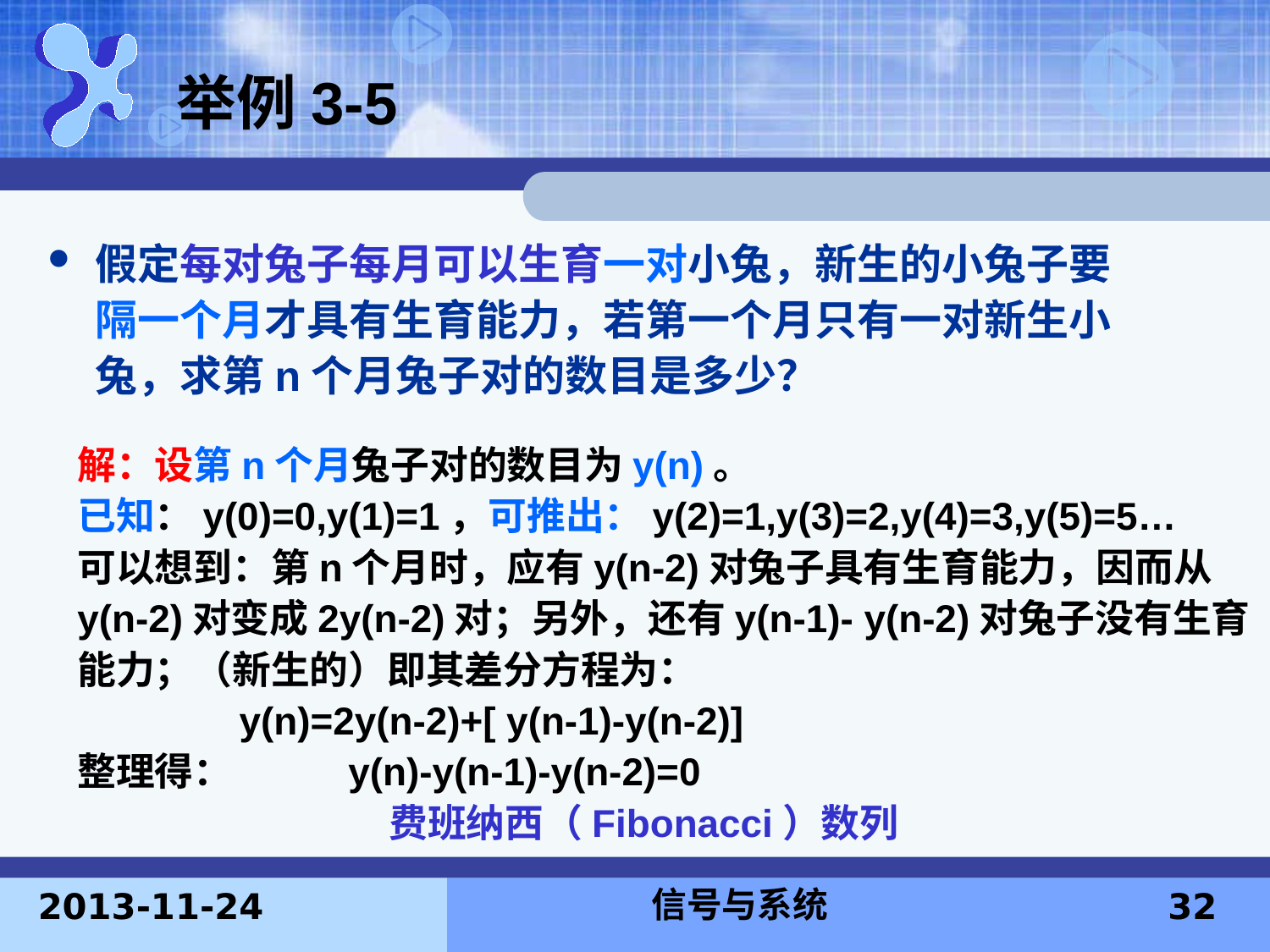

# 举例3-5
假定每对兔子每月可以生育一对小兔，新生的小兔子要隔一个月才具有生育能力，若第一个月只有一对新生小兔，求第n个月兔子对的数目是多少？
解：设第n个月兔子对的数目为y(n)。
已知：y(0)=0,y(1)=1，可推出：y(2)=1,y(3)=2,y(4)=3,y(5)=5…
可以想到：第n个月时，应有y(n-2)对兔子具有生育能力，因而从y(n-2)对变成2y(n-2)对；另外，还有y(n-1)- y(n-2)对兔子没有生育能力；（新生的）即其差分方程为：
               y(n)=2y(n-2)+[ y(n-1)-y(n-2)]
整理得：            y(n)-y(n-1)-y(n-2)=0
                                  费班纳西（Fibonacci）数列
信号与系统
2013-11-24
32